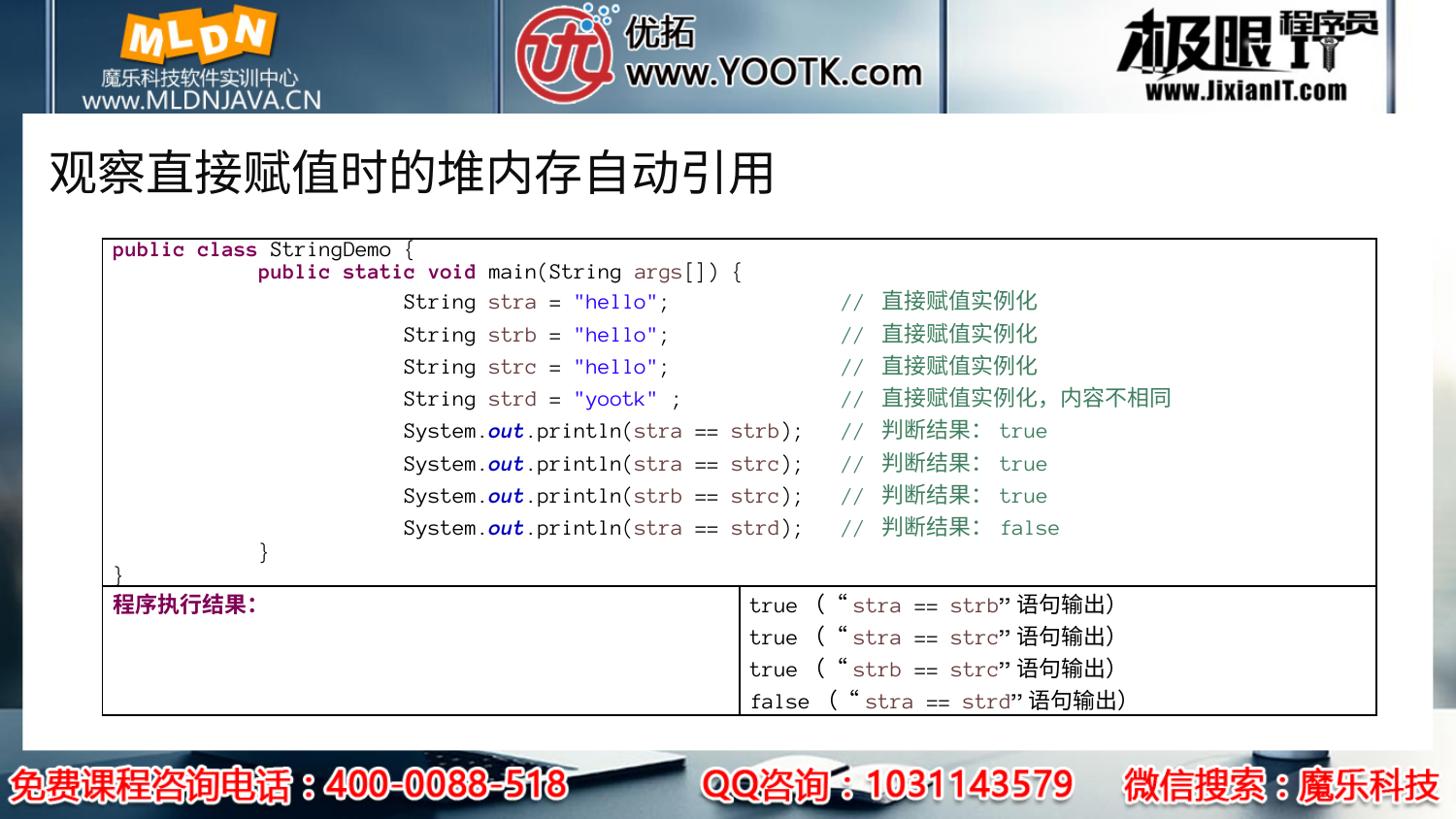

# 观察直接赋值时的堆内存自动引用
| public class StringDemo { public static void main(String args[]) { String stra = "hello"; // 直接赋值实例化 String strb = "hello"; // 直接赋值实例化 String strc = "hello"; // 直接赋值实例化 String strd = "yootk" ; // 直接赋值实例化，内容不相同 System.out.println(stra == strb); // 判断结果：true System.out.println(stra == strc); // 判断结果：true System.out.println(strb == strc); // 判断结果：true System.out.println(stra == strd); // 判断结果：false } } |  |
| --- | --- |
| 程序执行结果： | true（“stra == strb”语句输出） true（“stra == strc”语句输出） true（“strb == strc”语句输出） false（“stra == strd”语句输出） |